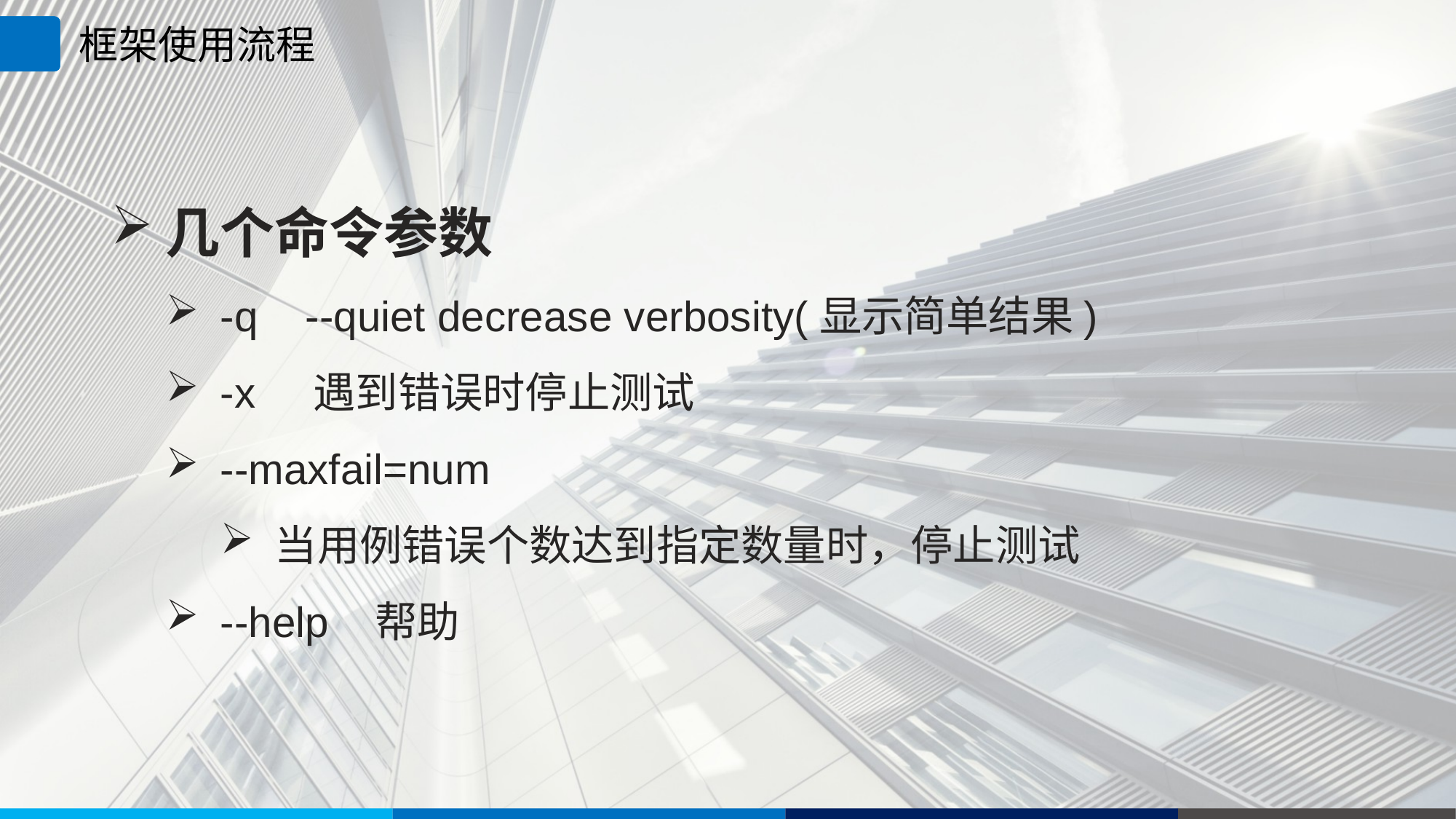

框架使用流程

几个命令参数
-q    --quiet decrease verbosity(显示简单结果)
-x    遇到错误时停止测试
--maxfail=num
当用例错误个数达到指定数量时，停止测试
--help   帮助